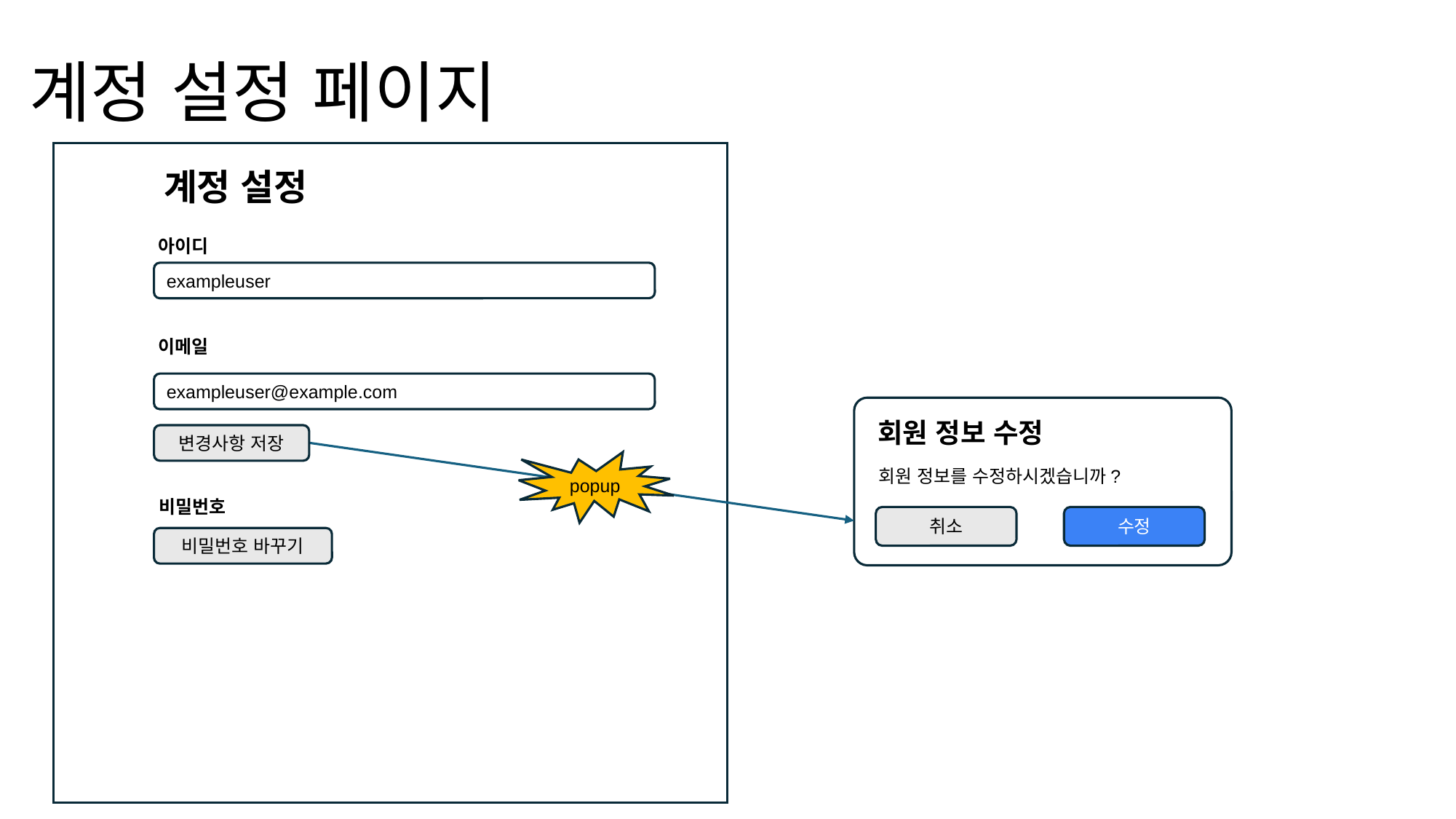

# 계정 설정 페이지

계정 설정
아이디
exampleuser
이메일
exampleuser@example.com

회원 정보 수정
변경사항 저장
popup
회원 정보를 수정하시겠습니까?
비밀번호
취소
수정
비밀번호 바꾸기